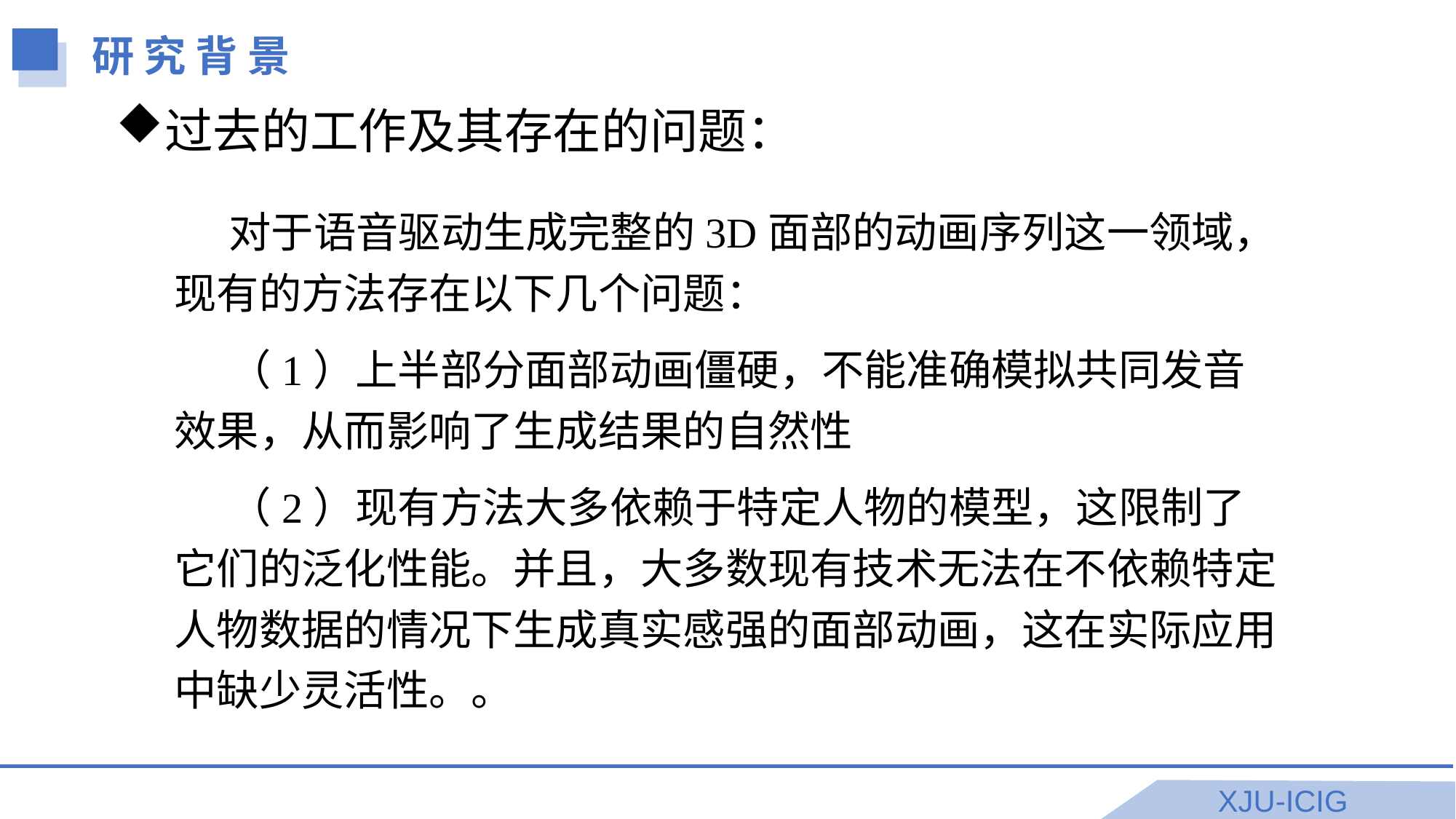

研 究 背 景

过去的工作及其存在的问题：
对于语音驱动生成完整的3D面部的动画序列这一领域，现有的方法存在以下几个问题：
（1）上半部分面部动画僵硬，不能准确模拟共同发音效果，从而影响了生成结果的自然性
（2）现有方法大多依赖于特定人物的模型，这限制了它们的泛化性能。并且，大多数现有技术无法在不依赖特定人物数据的情况下生成真实感强的面部动画，这在实际应用中缺少灵活性。。
XJU-ICIG